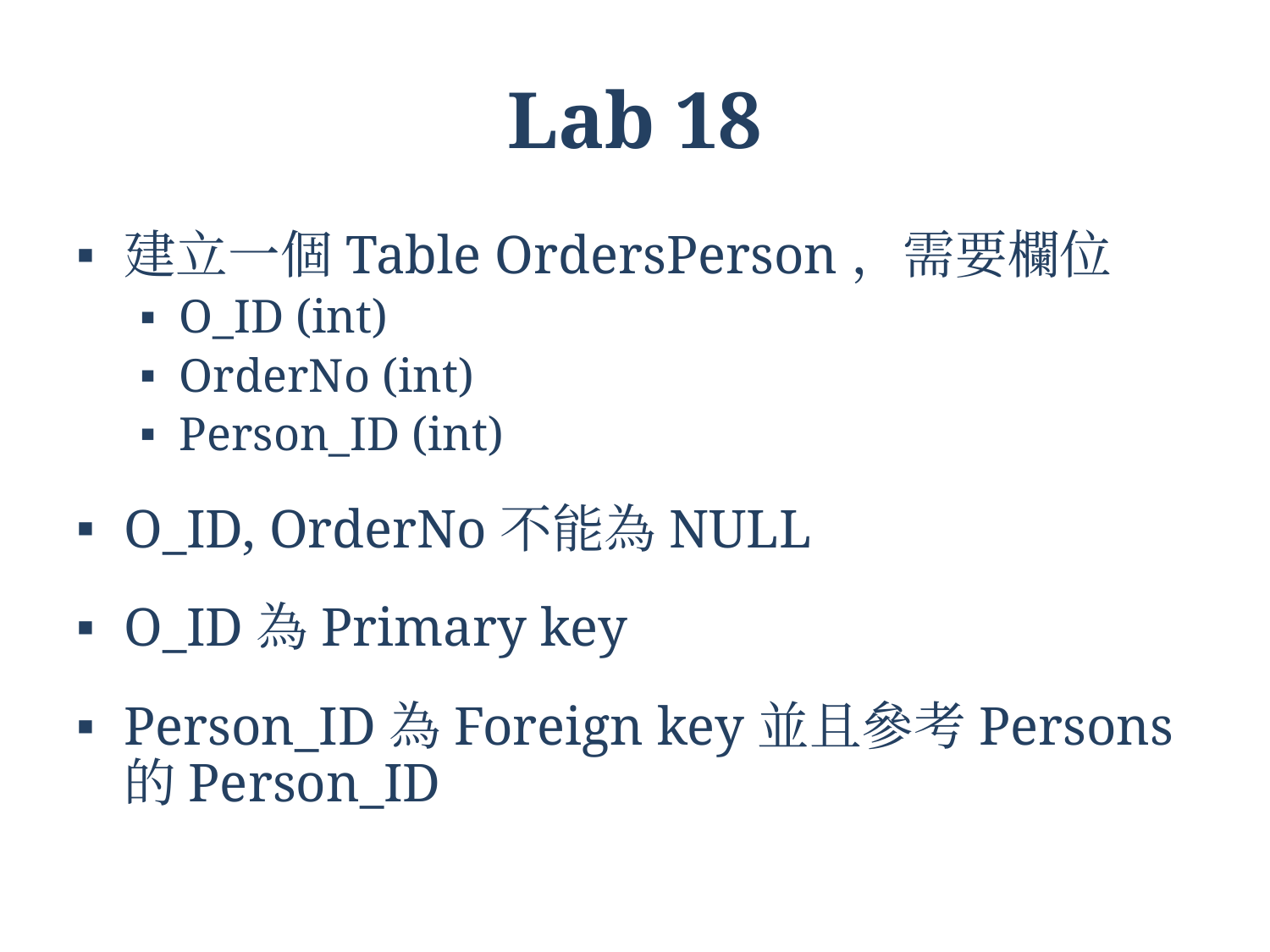

# Lab 18
建立一個Table OrdersPerson，需要欄位
O_ID (int)
OrderNo (int)
Person_ID (int)
O_ID, OrderNo不能為NULL
O_ID為Primary key
Person_ID為Foreign key並且參考Persons的Person_ID